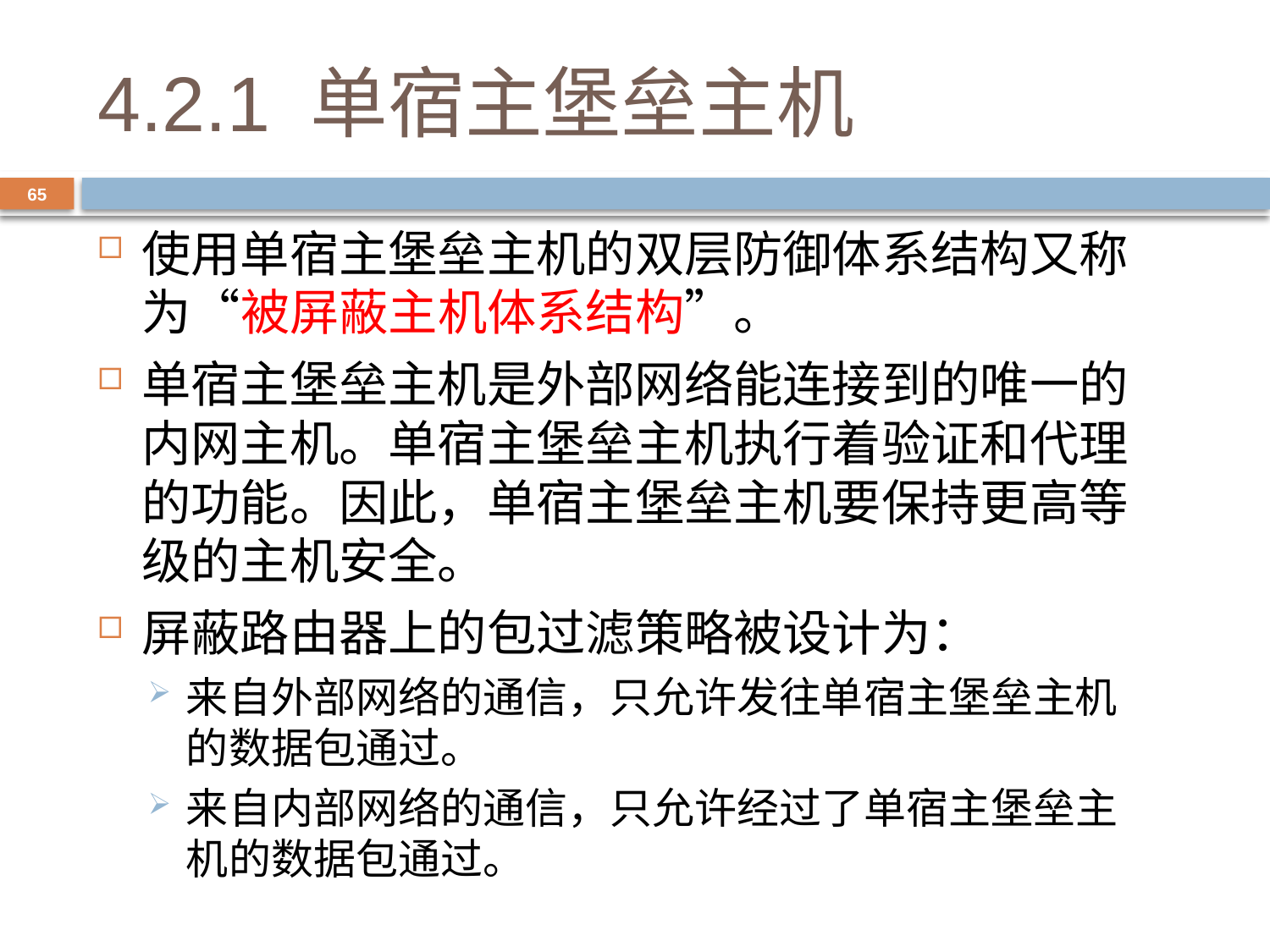

# 4.2.1 单宿主堡垒主机
65
使用单宿主堡垒主机的双层防御体系结构又称为“被屏蔽主机体系结构”。
单宿主堡垒主机是外部网络能连接到的唯一的内网主机。单宿主堡垒主机执行着验证和代理的功能。因此，单宿主堡垒主机要保持更高等级的主机安全。
屏蔽路由器上的包过滤策略被设计为：
来自外部网络的通信，只允许发往单宿主堡垒主机的数据包通过。
来自内部网络的通信，只允许经过了单宿主堡垒主机的数据包通过。